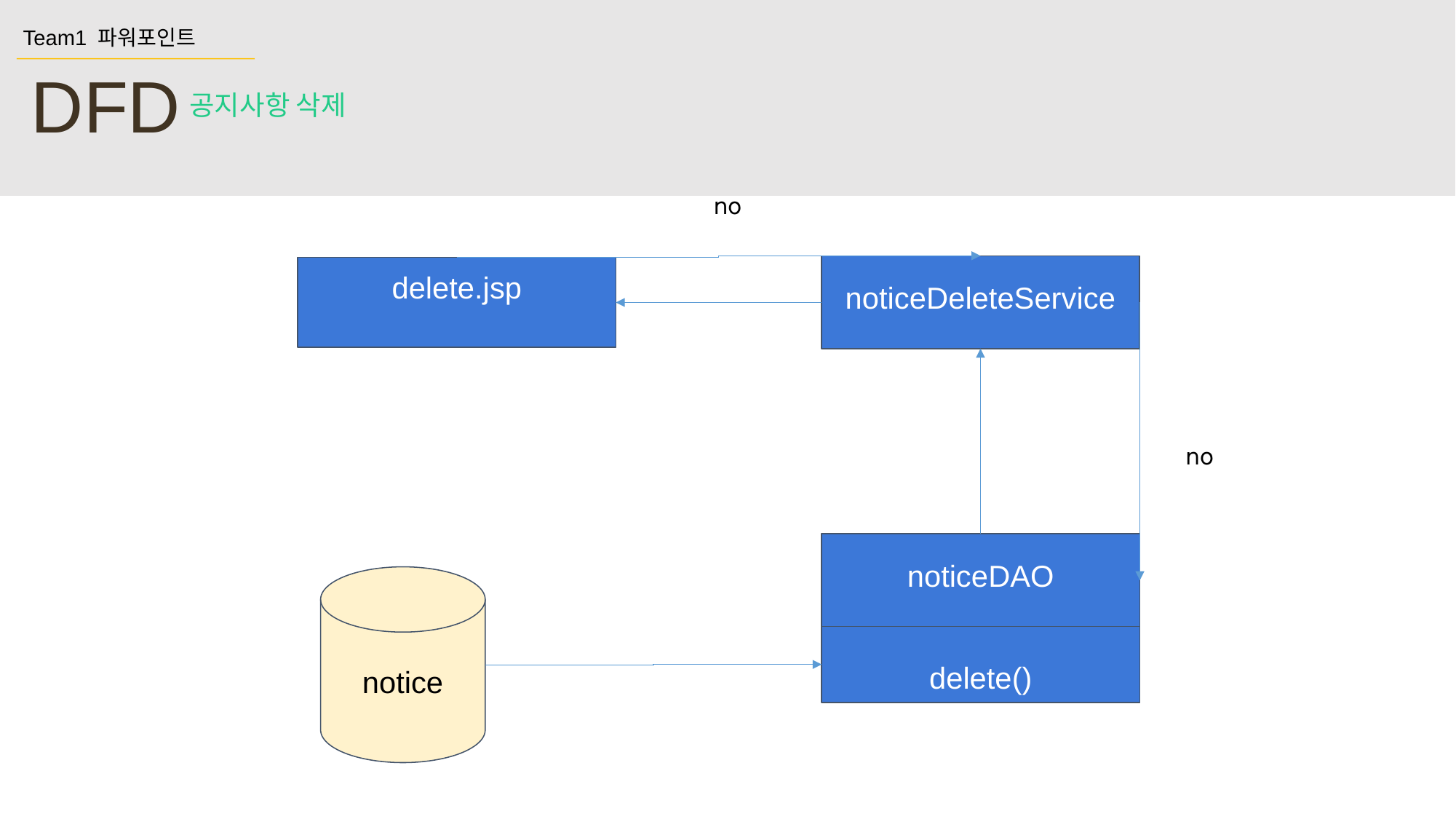

Team1 파워포인트
DFD
공지사항 삭제

no

noticeDeleteService

delete.jsp
no

noticeDAO

notice

delete()